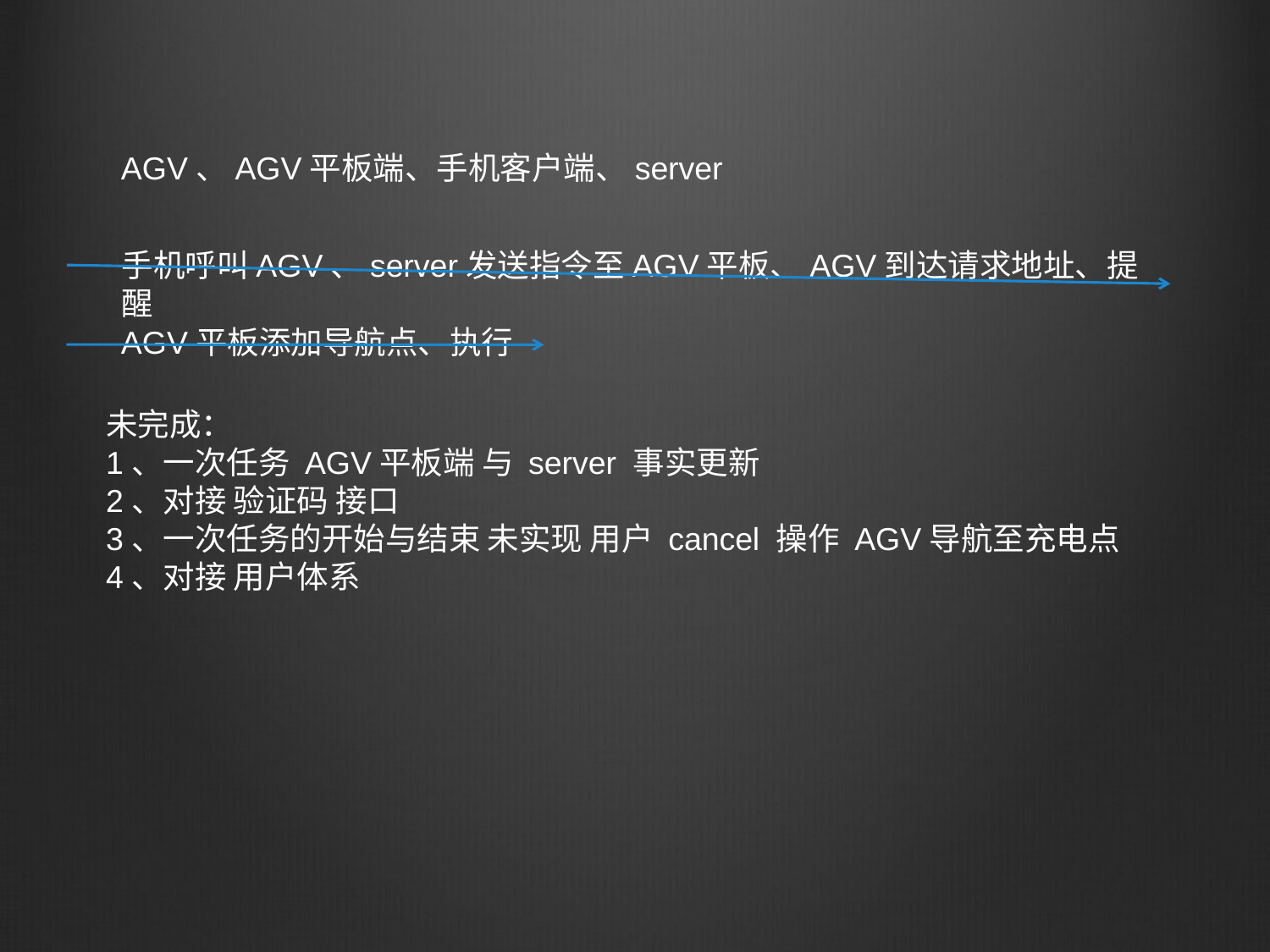

AGV、AGV平板端、手机客户端、server
手机呼叫AGV、server发送指令至AGV平板、AGV到达请求地址、提醒
AGV平板添加导航点、执行
未完成：
1、一次任务 AGV平板端 与 server 事实更新
2、对接 验证码 接口
3、一次任务的开始与结束 未实现 用户 cancel 操作 AGV导航至充电点
4、对接 用户体系